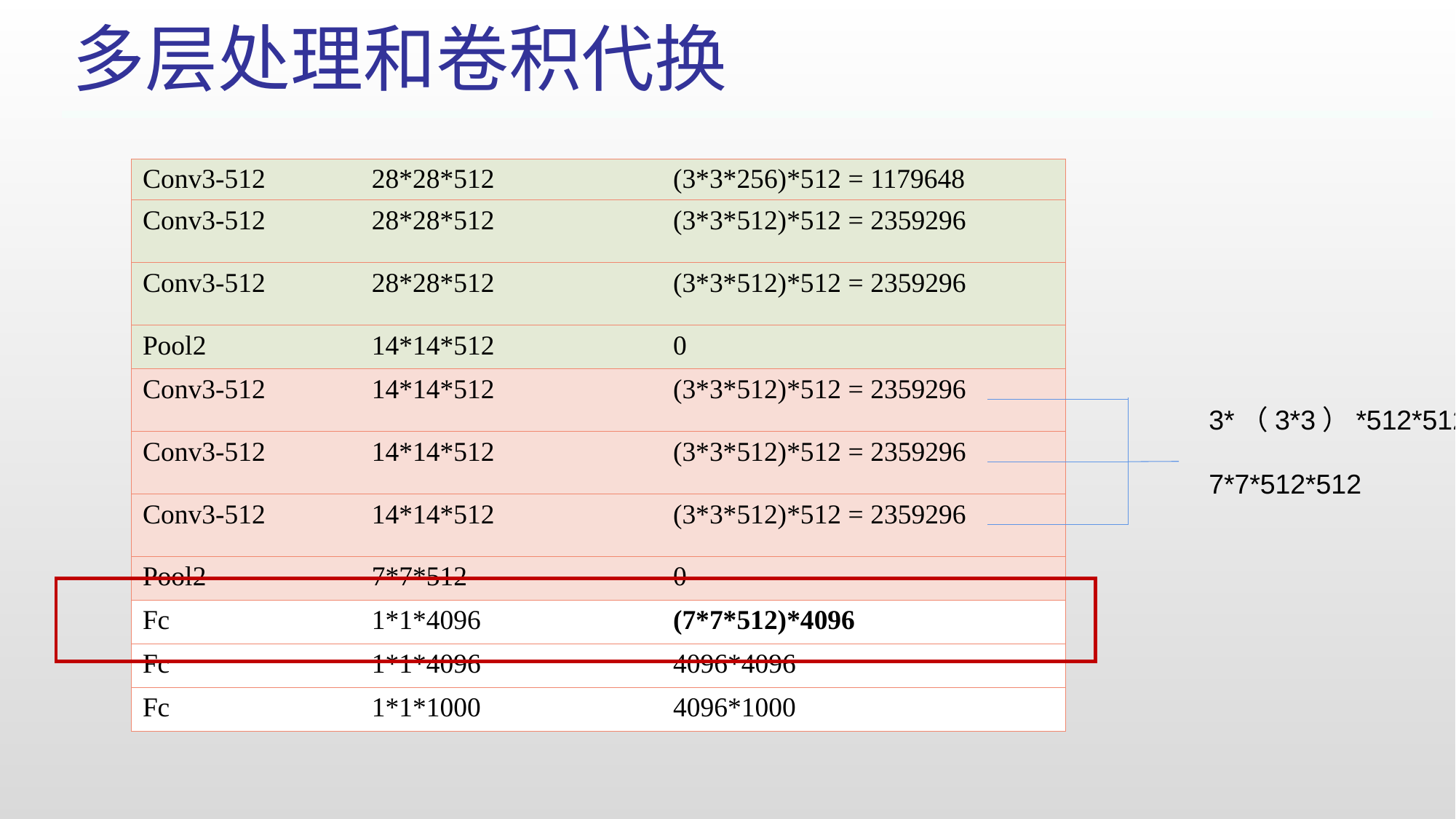

多层处理和卷积代换
| Conv3-512 | 28\*28\*512 | (3\*3\*256)\*512 = 1179648 |
| --- | --- | --- |
| Conv3-512 | 28\*28\*512 | (3\*3\*512)\*512 = 2359296 |
| Conv3-512 | 28\*28\*512 | (3\*3\*512)\*512 = 2359296 |
| Pool2 | 14\*14\*512 | 0 |
| Conv3-512 | 14\*14\*512 | (3\*3\*512)\*512 = 2359296 |
| Conv3-512 | 14\*14\*512 | (3\*3\*512)\*512 = 2359296 |
| Conv3-512 | 14\*14\*512 | (3\*3\*512)\*512 = 2359296 |
| Pool2 | 7\*7\*512 | 0 |
| Fc | 1\*1\*4096 | (7\*7\*512)\*4096 |
| Fc | 1\*1\*4096 | 4096\*4096 |
| Fc | 1\*1\*1000 | 4096\*1000 |
3*（3*3）*512*512
7*7*512*512